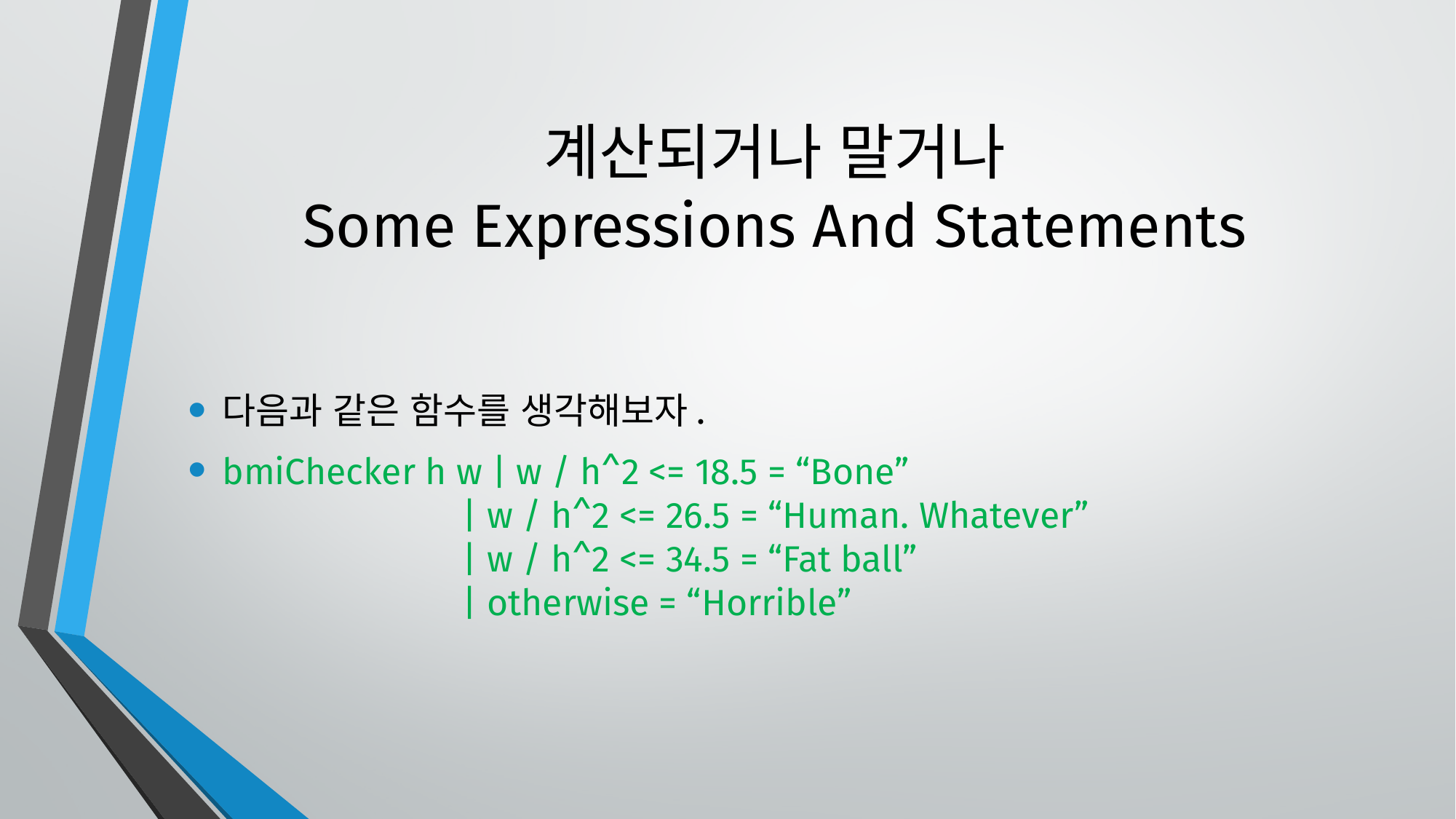

# 계산되거나 말거나 Some Expressions And Statements
다음과 같은 함수를 생각해보자.
bmiChecker h w | w / h^2 <= 18.5 = “Bone”
                         | w / h^2 <= 26.5 = “Human. Whatever”
                         | w / h^2 <= 34.5 = “Fat ball”
                         | otherwise = “Horrible”